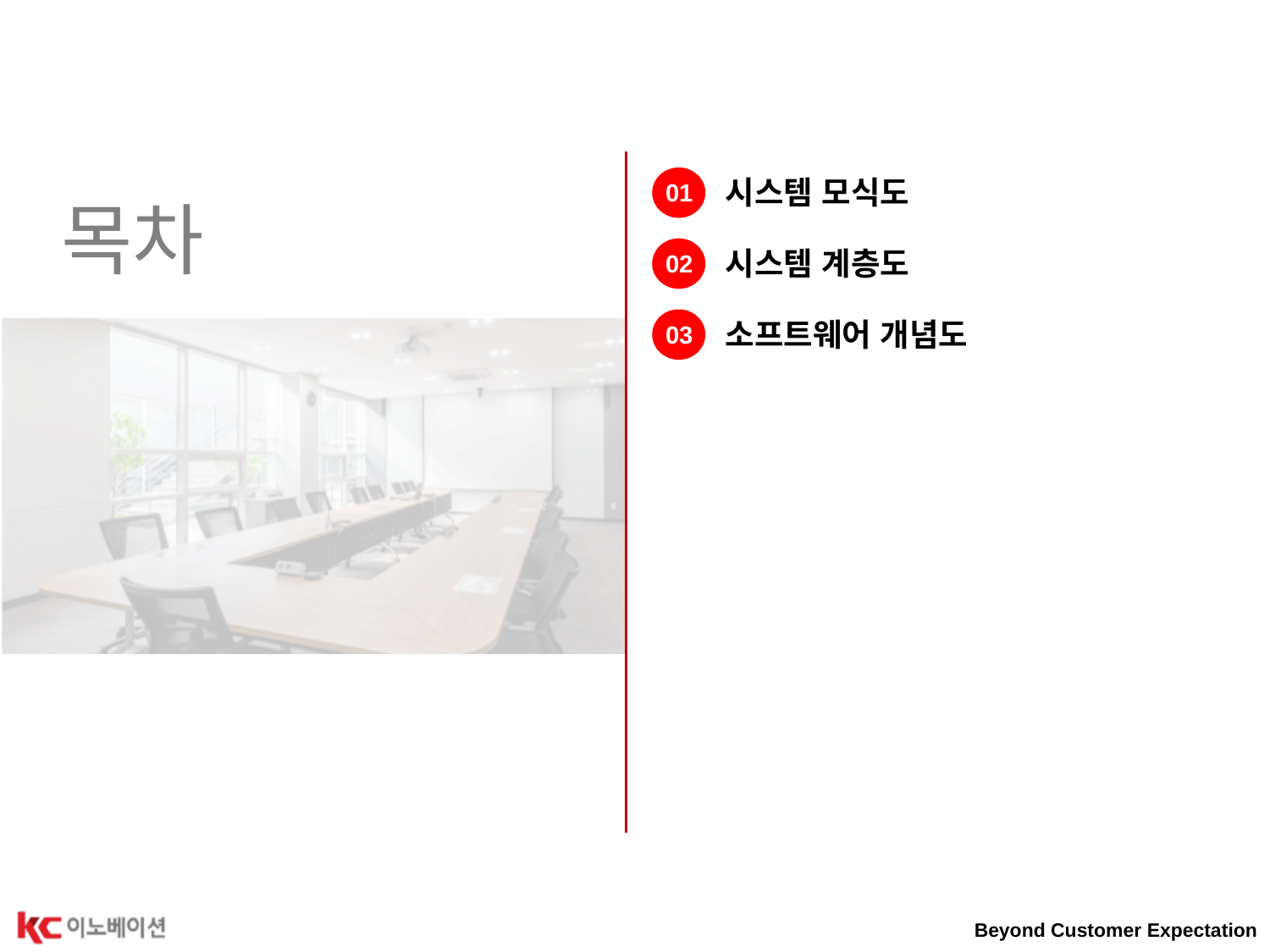

시스템 모식도

01
시스템 계층도

02
소프트웨어 개념도

03